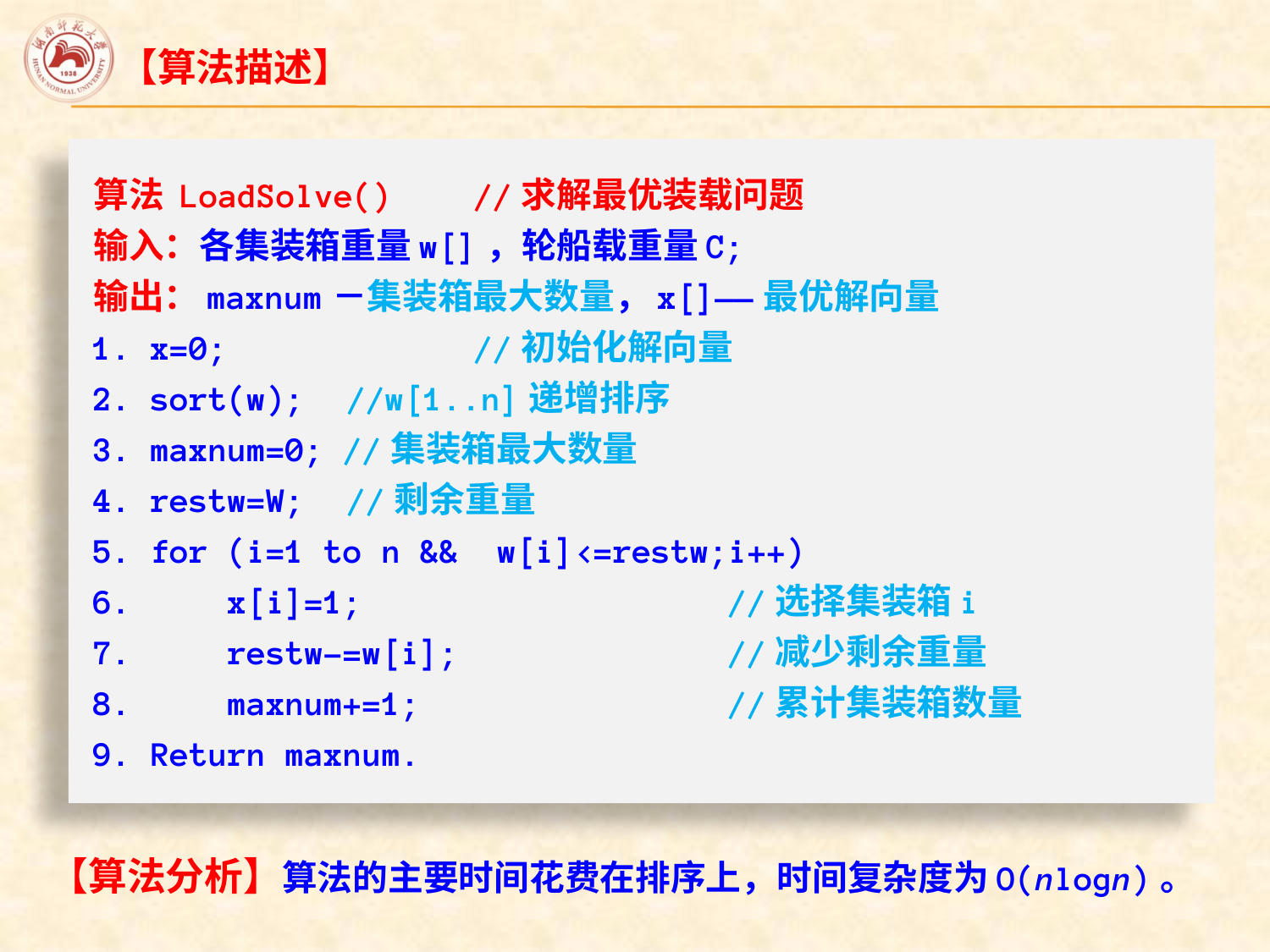

【算法描述】
算法 LoadSolve()	//求解最优装载问题
输入：各集装箱重量w[]，轮船载重量C;
输出：maxnum－集装箱最大数量，x[]——最优解向量
1. x=0;		//初始化解向量
2. sort(w);	//w[1..n]递增排序
3. maxnum=0; //集装箱最大数量
4. restw=W;	//剩余重量
5. for (i=1 to n &&  w[i]<=restw;i++)
6.     x[i]=1;			//选择集装箱i
7.     restw-=w[i];			//减少剩余重量
8.     maxnum+=1;			//累计集装箱数量
9. Return maxnum.
【算法分析】算法的主要时间花费在排序上，时间复杂度为O(nlogn)。